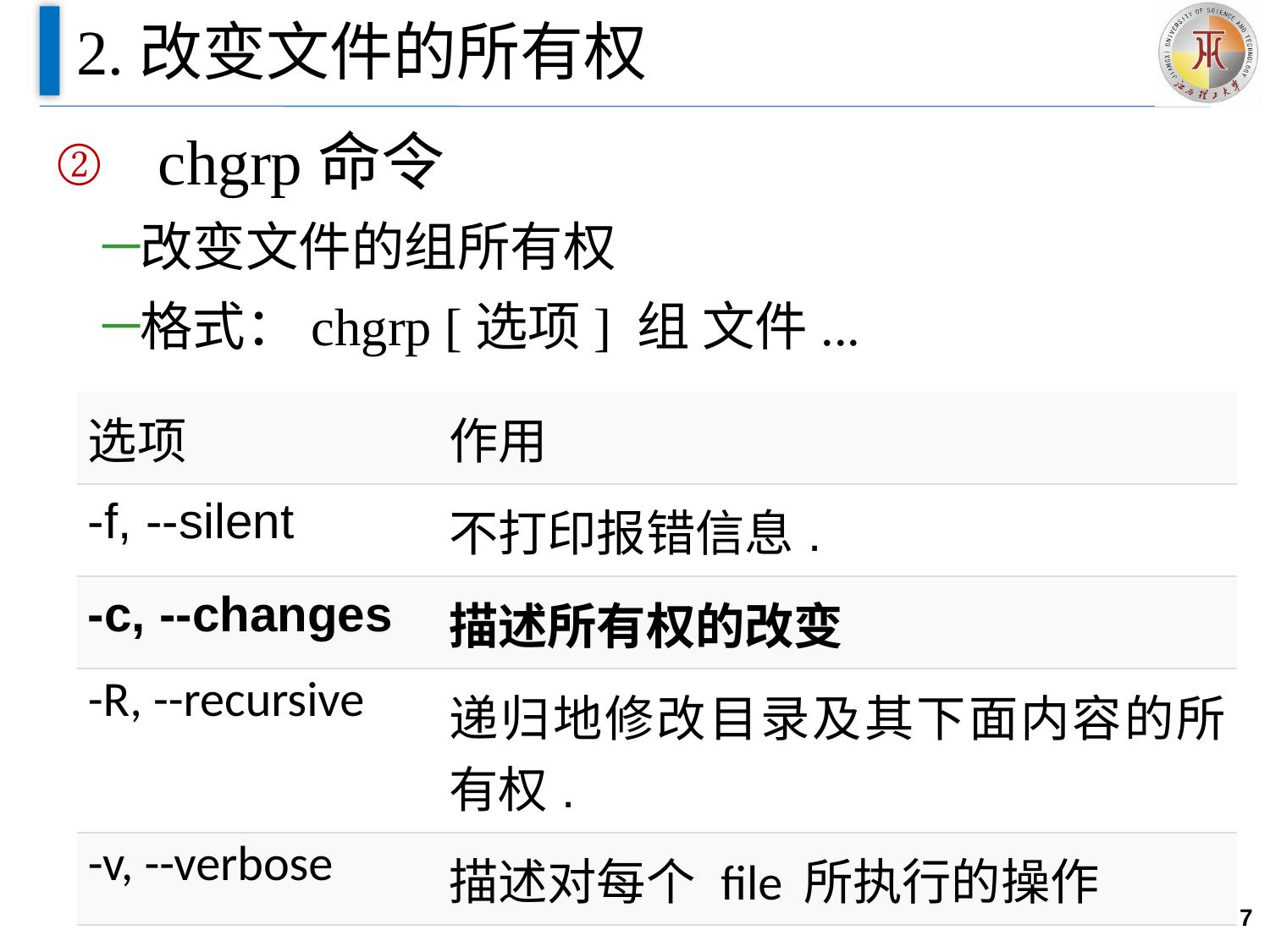

# 2.改变文件的所有权
chgrp命令
改变文件的组所有权
格式：chgrp [选项] 组 文件...
| 选项 | 作用 |
| --- | --- |
| -f, --silent | 不打印报错信息. |
| -c, --changes | 描述所有权的改变 |
| -R, --recursive | 递归地修改目录及其下面内容的所有权. |
| -v, --verbose | 描述对每个 file 所执行的操作 |
7